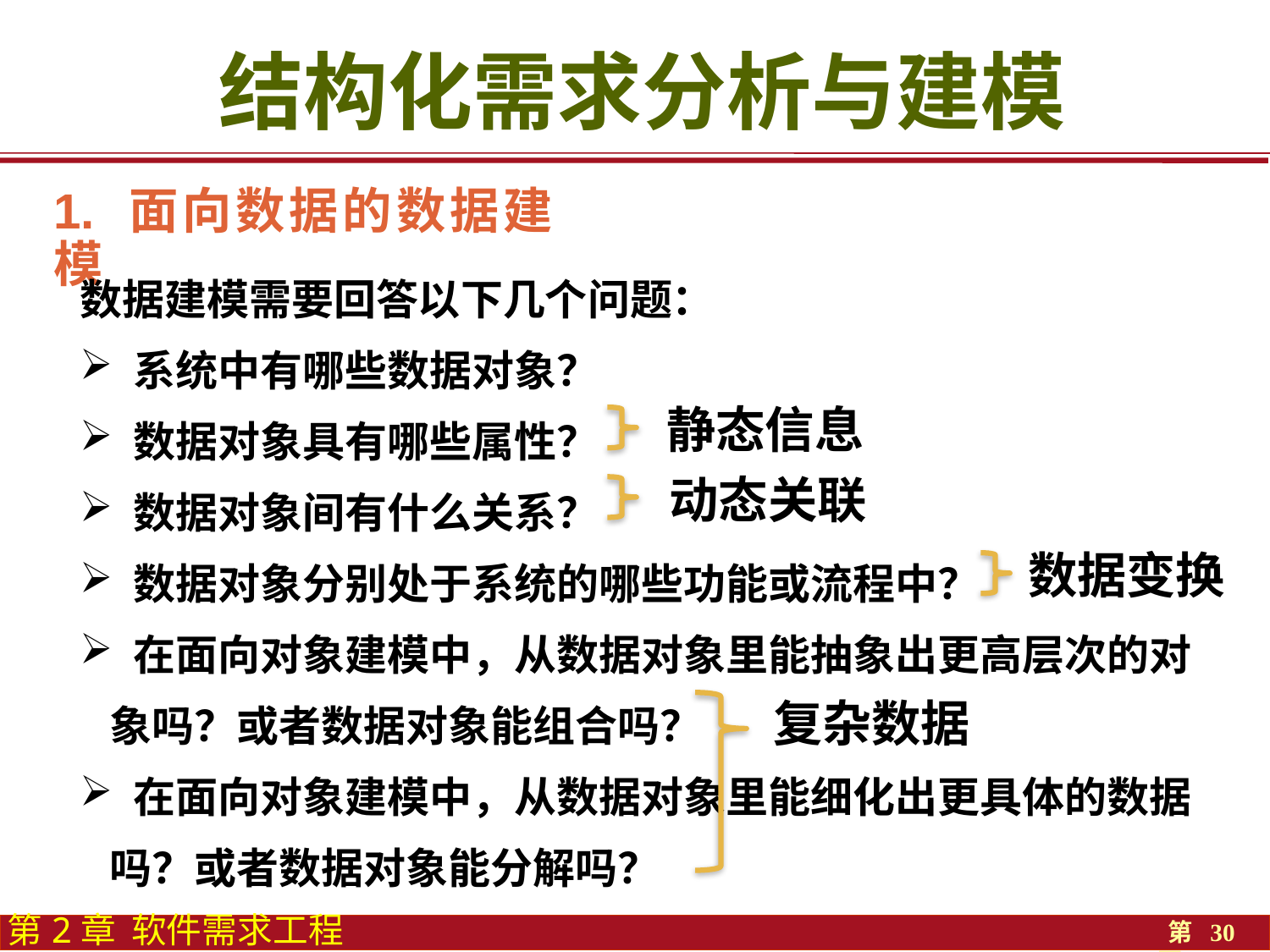

结构化需求分析与建模
1. 面向数据的数据建模
数据建模需要回答以下几个问题：
 系统中有哪些数据对象？
 数据对象具有哪些属性？
 数据对象间有什么关系？
 数据对象分别处于系统的哪些功能或流程中？
 在面向对象建模中，从数据对象里能抽象出更高层次的对象吗？或者数据对象能组合吗？
 在面向对象建模中，从数据对象里能细化出更具体的数据吗？或者数据对象能分解吗？
静态信息

动态关联

数据变换

复杂数据